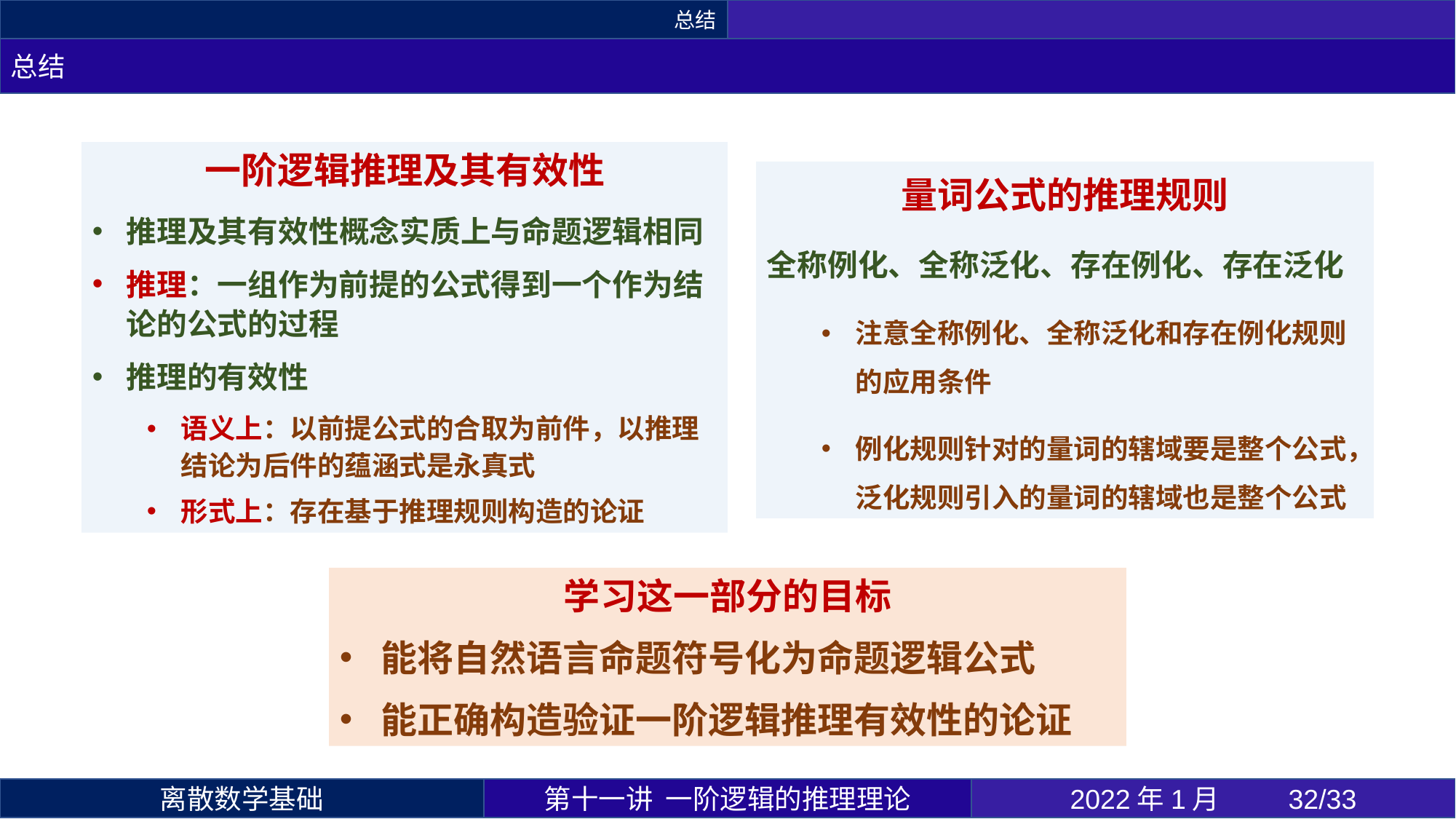

总结
总结
一阶逻辑推理及其有效性
推理及其有效性概念实质上与命题逻辑相同
推理：一组作为前提的公式得到一个作为结论的公式的过程
推理的有效性
语义上：以前提公式的合取为前件，以推理结论为后件的蕴涵式是永真式
形式上：存在基于推理规则构造的论证
量词公式的推理规则
全称例化、全称泛化、存在例化、存在泛化
注意全称例化、全称泛化和存在例化规则的应用条件
例化规则针对的量词的辖域要是整个公式，泛化规则引入的量词的辖域也是整个公式
学习这一部分的目标
能将自然语言命题符号化为命题逻辑公式
能正确构造验证一阶逻辑推理有效性的论证
第十一讲  一阶逻辑的推理理论
2022年1月 	32/33
离散数学基础